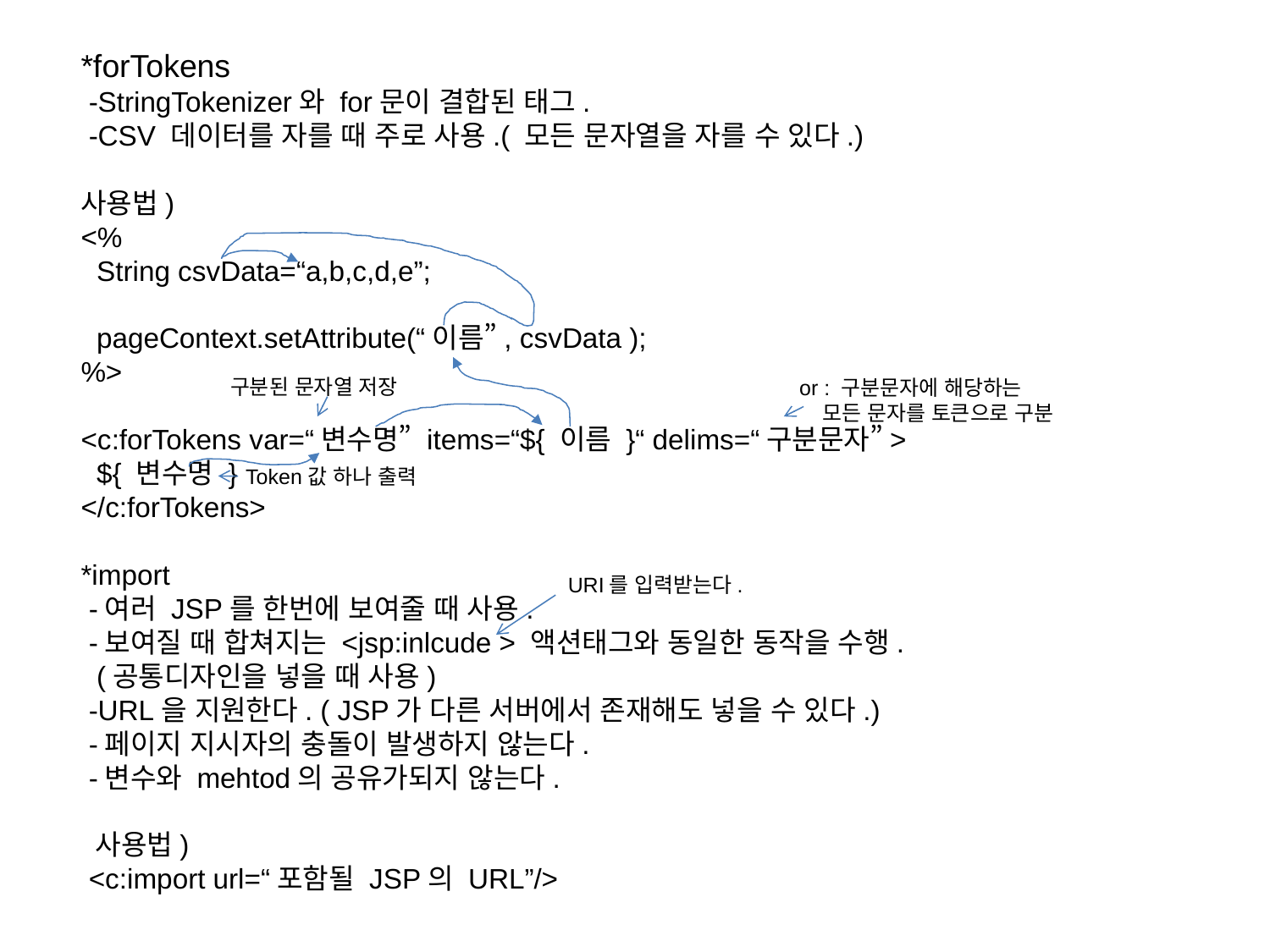

*forTokens
 -StringTokenizer와 for문이 결합된 태그.
 -CSV 데이터를 자를 때 주로 사용.( 모든 문자열을 자를 수 있다.)

사용법)
<%
  String csvData=“a,b,c,d,e”;

  pageContext.setAttribute(“이름”, csvData );
%>

<c:forTokens var=“변수명” items=“${ 이름 }“ delims=“구분문자”>
  ${ 변수명 }
</c:forTokens>

*import
 -여러 JSP를 한번에 보여줄 때 사용.
 -보여질 때 합쳐지는 <jsp:inlcude > 액션태그와 동일한 동작을 수행.
  (공통디자인을 넣을 때 사용)
 -URL을 지원한다. ( JSP가 다른 서버에서 존재해도 넣을 수 있다.)
 -페이지 지시자의 충돌이 발생하지 않는다.
 -변수와 mehtod의 공유가되지 않는다.

 사용법)
 <c:import url=“포함될 JSP의 URL”/>

구분된 문자열 저장
or : 구분문자에 해당하는
   모든 문자를 토큰으로 구분

Token값 하나 출력
URI를 입력받는다.